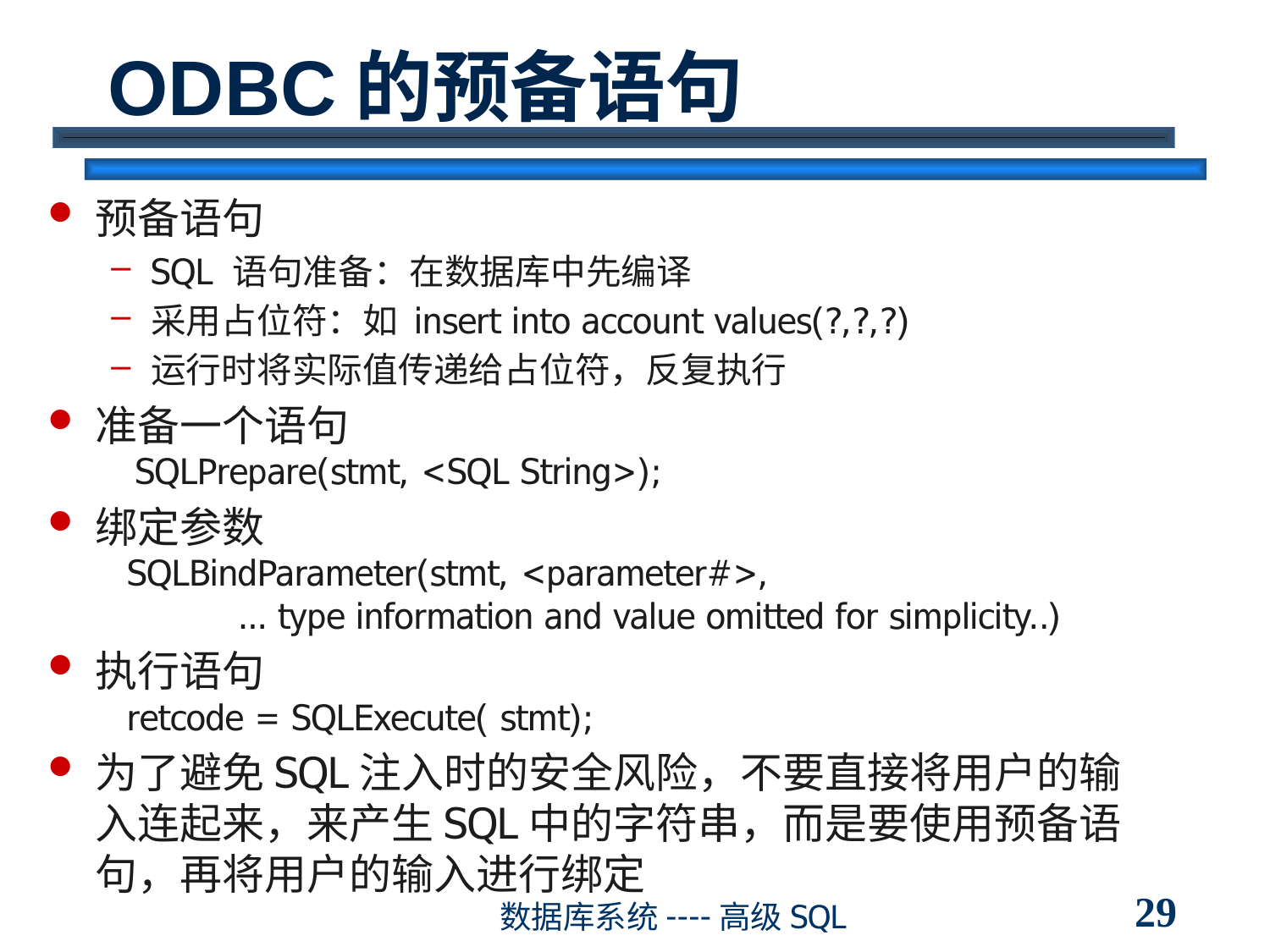

# ODBC的预备语句
预备语句
SQL 语句准备：在数据库中先编译
采用占位符：如 insert into account values(?,?,?)
运行时将实际值传递给占位符，反复执行
准备一个语句
    SQLPrepare(stmt, <SQL String>);
绑定参数
   SQLBindParameter(stmt, <parameter#>,
             … type information and value omitted for simplicity..)
执行语句
   retcode = SQLExecute( stmt);
为了避免SQL注入时的安全风险，不要直接将用户的输入连起来，来产生SQL中的字符串，而是要使用预备语句，再将用户的输入进行绑定
29
数据库系统----高级SQL